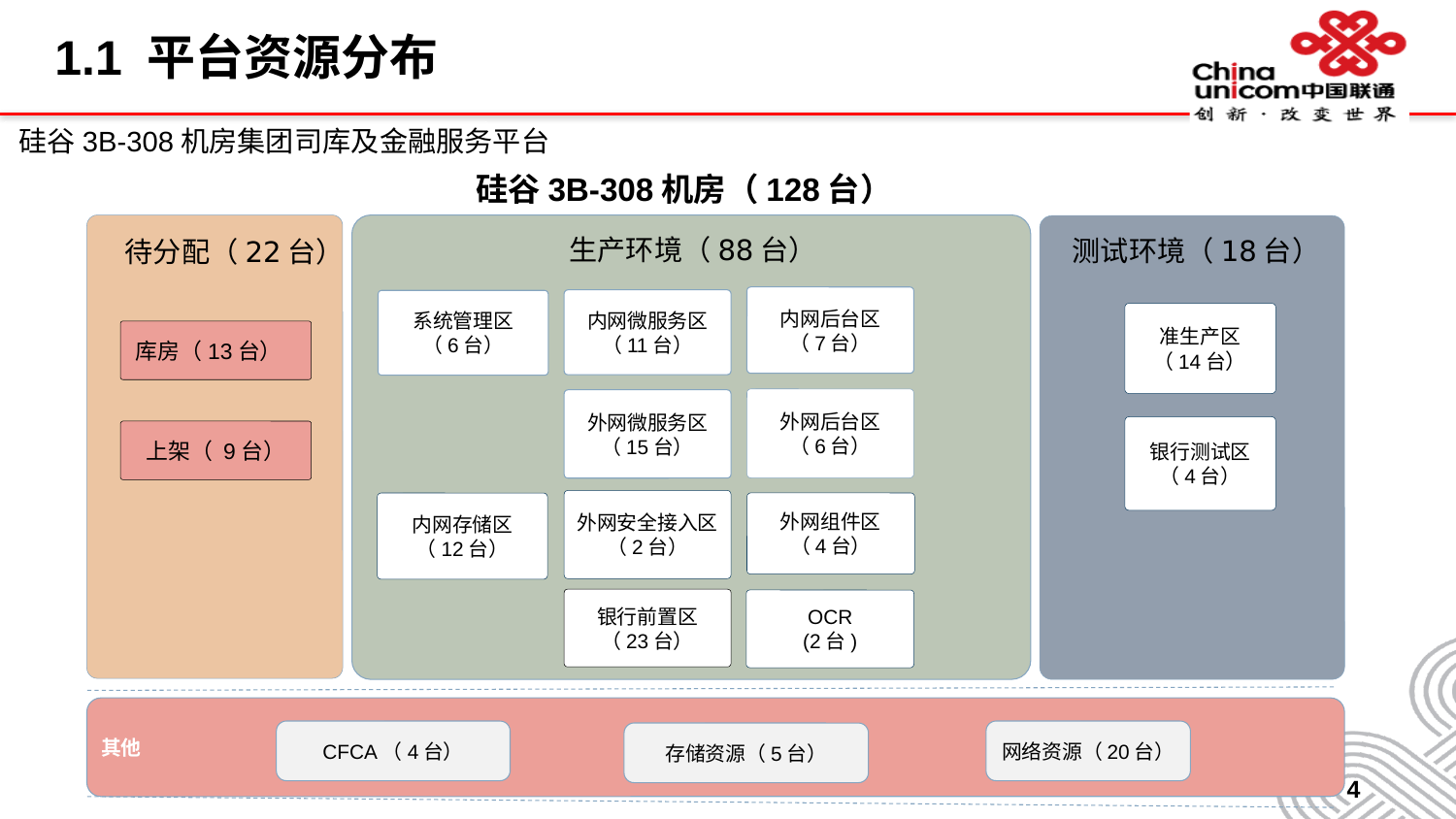

# 1.1 平台资源分布
硅谷3B-308机房集团司库及金融服务平台
硅谷3B-308机房（128台）

内网微服务区
（11台）

其他
CFCA（4台）
网络资源（20台）
存储资源（5台）
4

生产环境（88台）
测试环境（18台）
待分配（22台）
内网后台区
（7台）
系统管理区
（6台）
准生产区
（14台）
库房（13台）
外网后台区
（6台）
外网微服务区
（15台）
银行测试区
（4台）
上架（ 9台）
外网安全接入区
（2台）
内网存储区
（12台）
外网组件区
（4台）
银行前置区
（23台）
OCR
(2台)
4